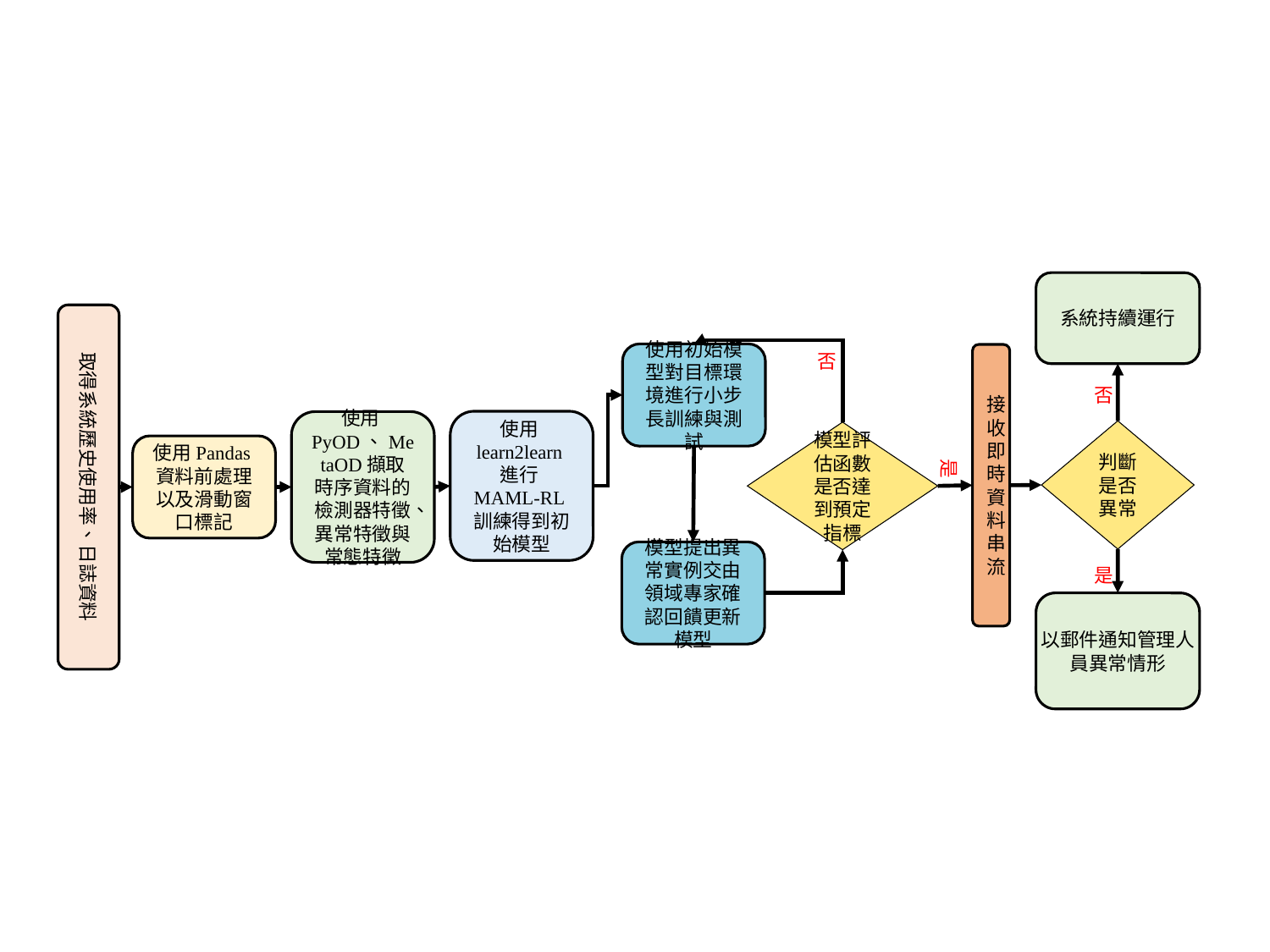

系統持續運行
取得系統歷史使用率、日誌資料
否
使用初始模型對目標環境進行小步長訓練與測試
接收即時資料串流
否
使用learn2learn進行MAML-RL訓練得到初始模型
使用PyOD、MetaOD擷取時序資料的檢測器特徵、異常特徵與常態特徵
判斷是否異常
模型評估函數是否達到預定指標
使用Pandas資料前處理以及滑動窗口標記
是
模型提出異常實例交由領域專家確認回饋更新模型
是

以郵件通知管理人員異常情形